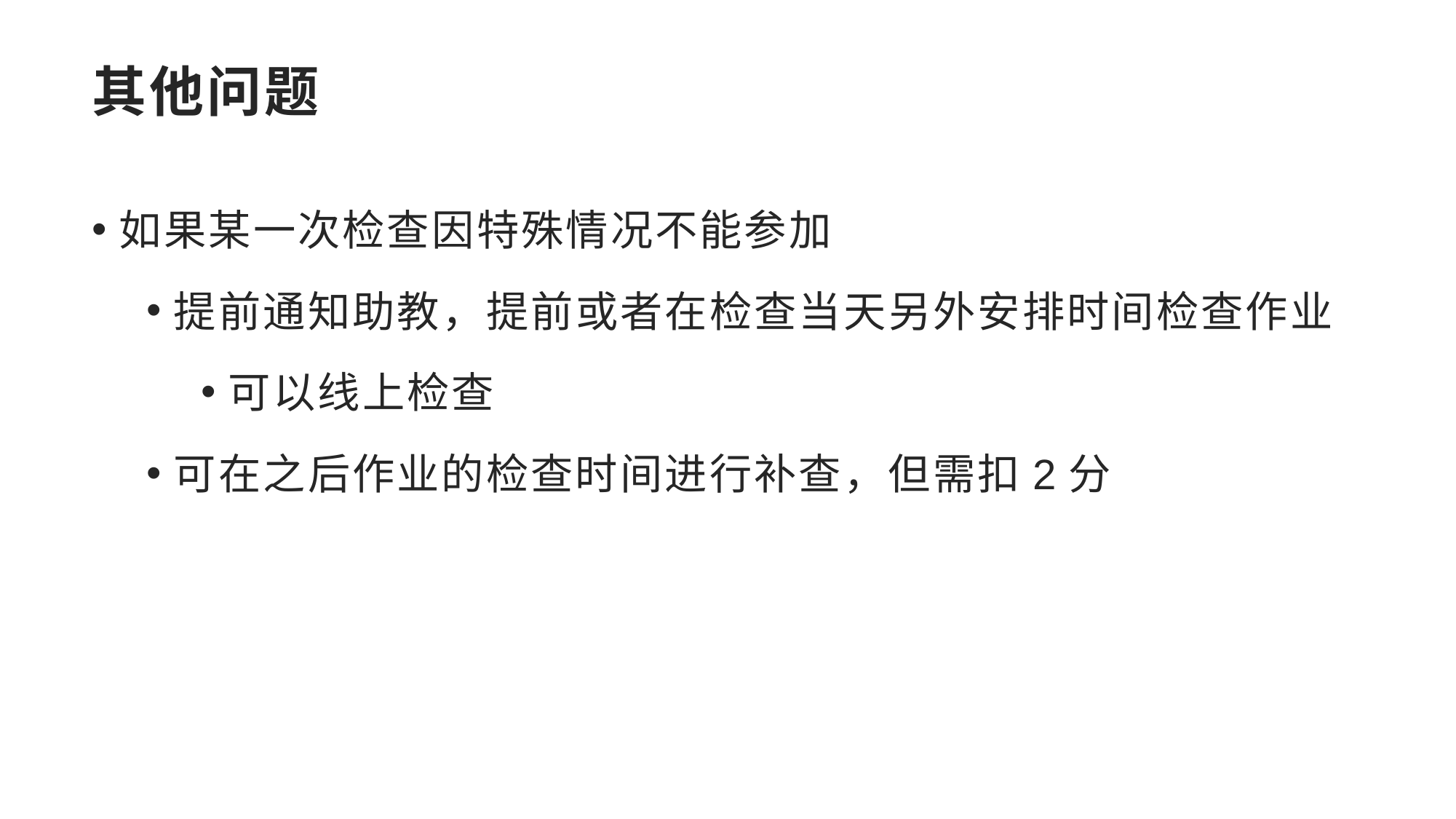

# 其他问题
如果某一次检查因特殊情况不能参加
提前通知助教，提前或者在检查当天另外安排时间检查作业
可以线上检查
可在之后作业的检查时间进行补查，但需扣2分